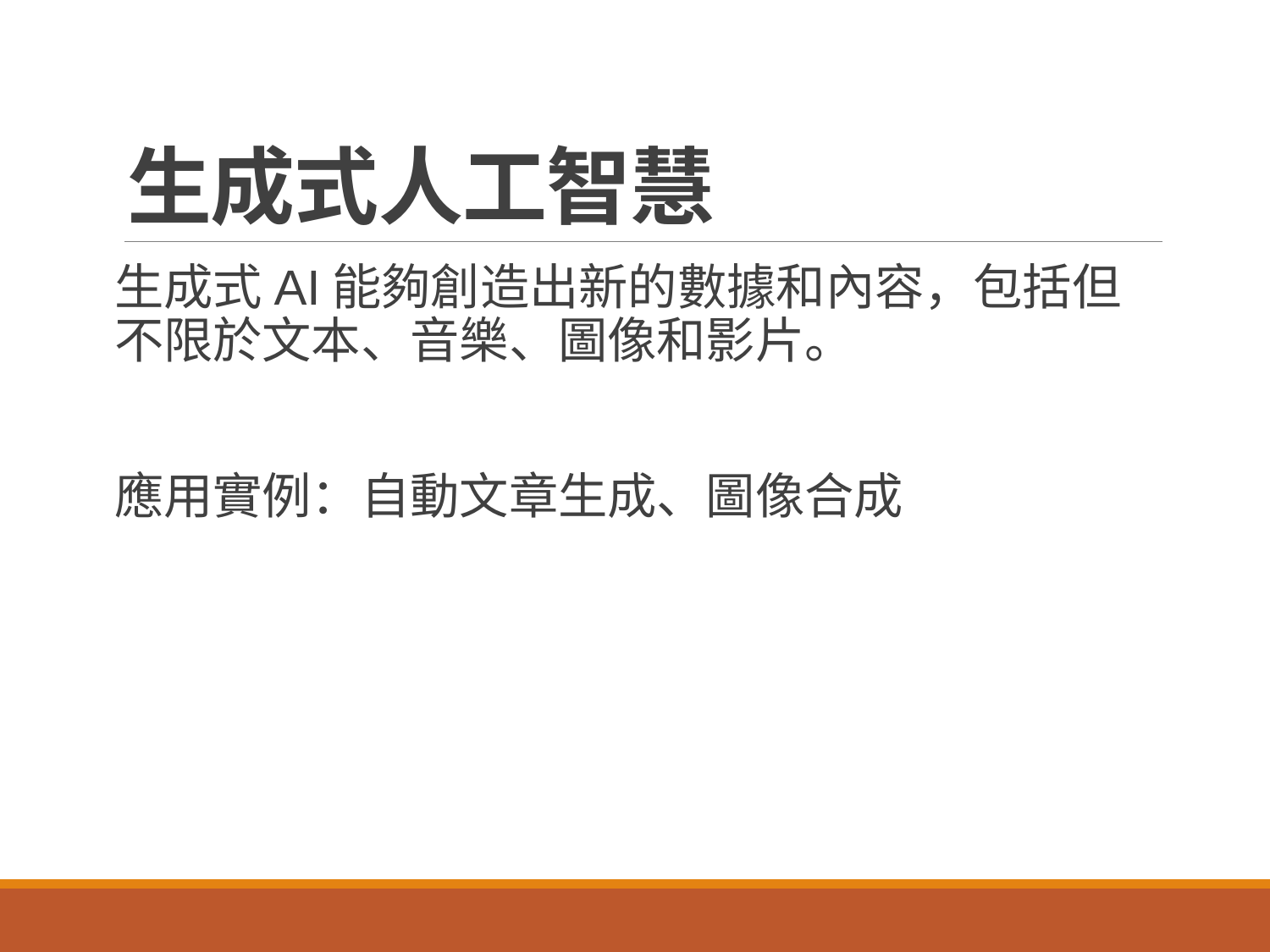

# 生成式人工智慧
生成式AI能夠創造出新的數據和內容，包括但不限於文本、音樂、圖像和影片。

應用實例：自動文章生成、圖像合成